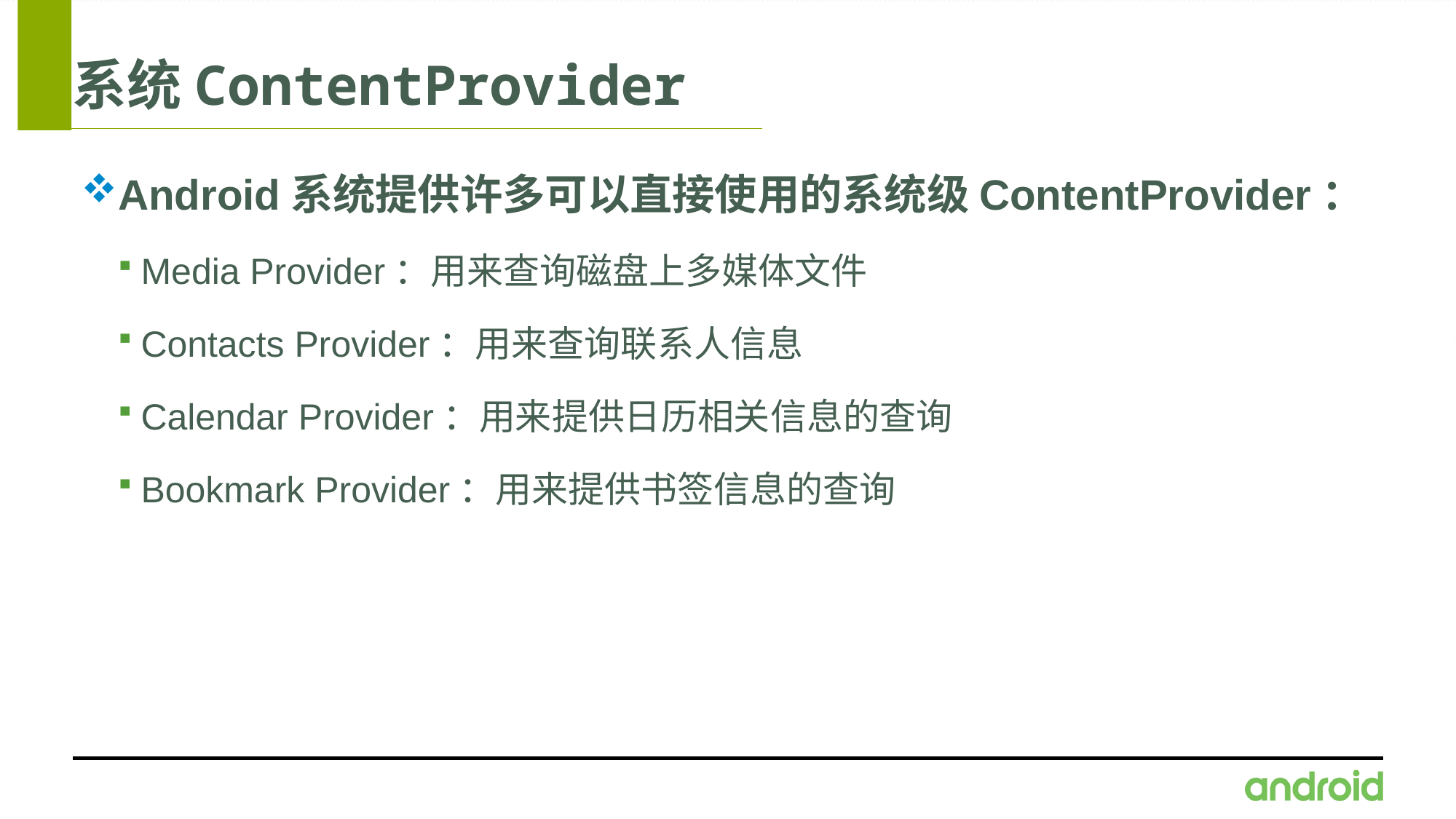

# 系统ContentProvider
Android系统提供许多可以直接使用的系统级ContentProvider：
Media Provider：用来查询磁盘上多媒体文件
Contacts Provider：用来查询联系人信息
Calendar Provider：用来提供日历相关信息的查询
Bookmark Provider：用来提供书签信息的查询